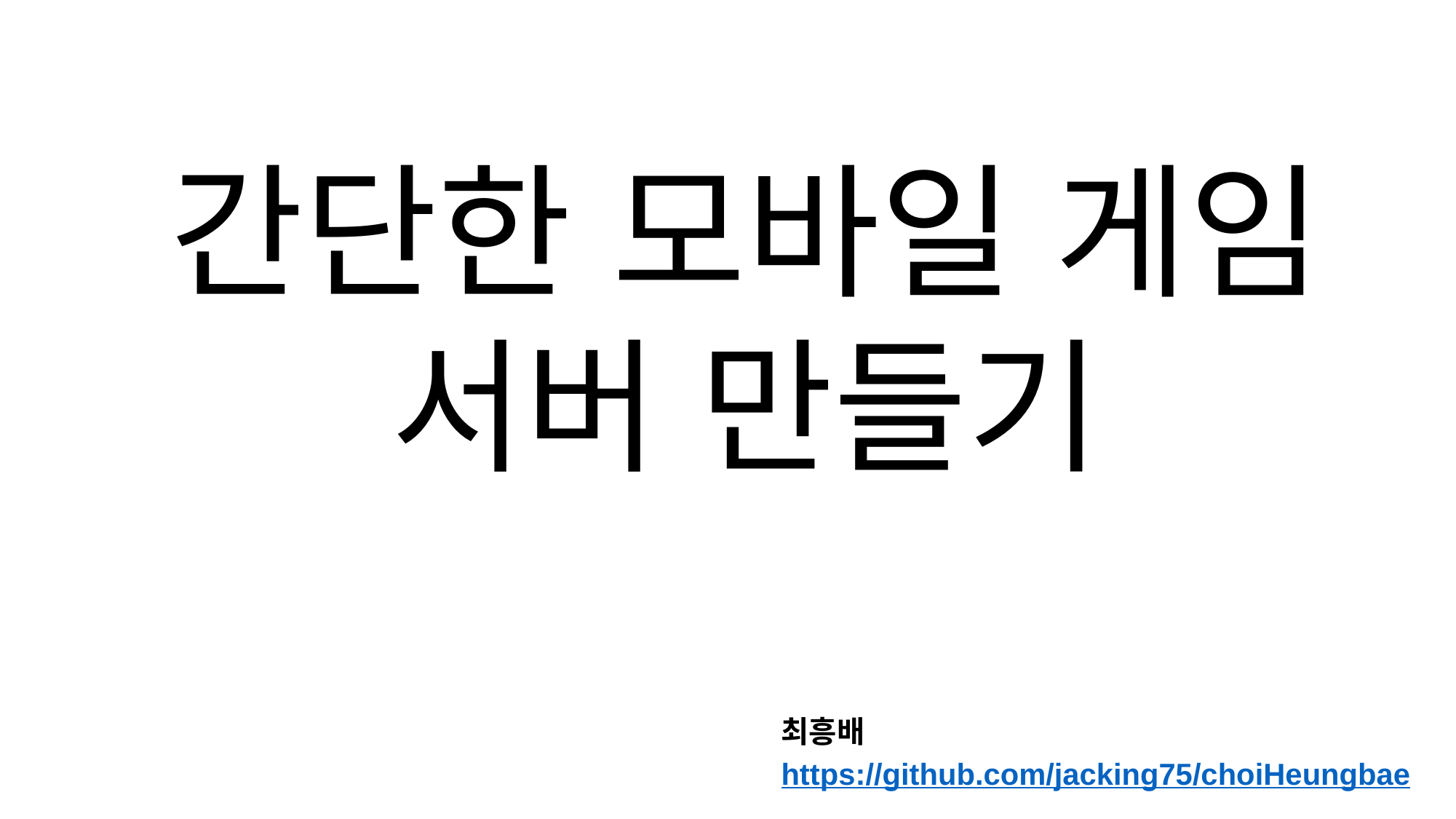

간단한 모바일 게임 서버 만들기
최흥배
https://github.com/jacking75/choiHeungbae